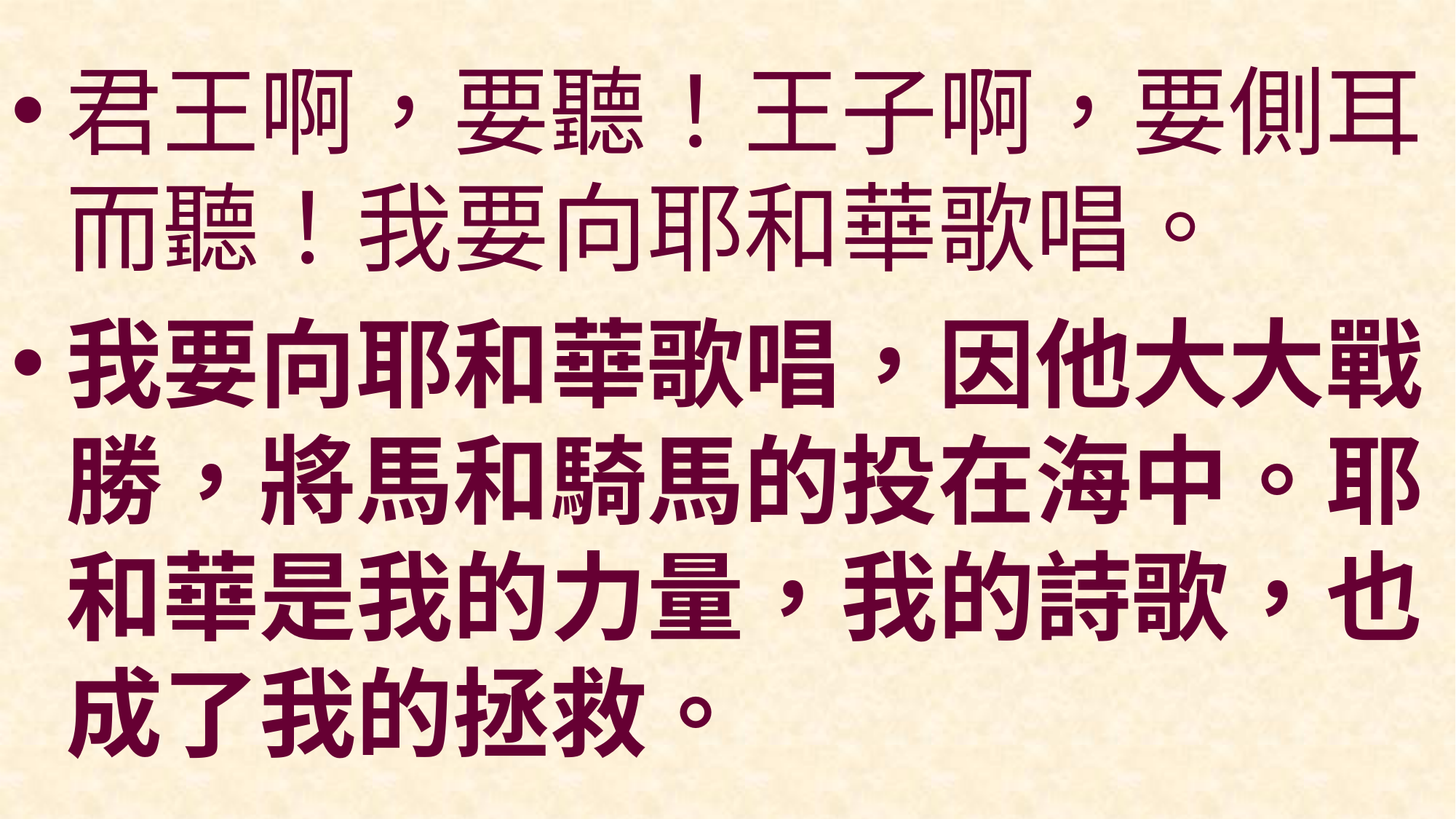

君王啊，要聽！王子啊，要側耳而聽！我要向耶和華歌唱。
我要向耶和華歌唱，因他大大戰勝，將馬和騎馬的投在海中。耶和華是我的力量，我的詩歌，也成了我的拯救。